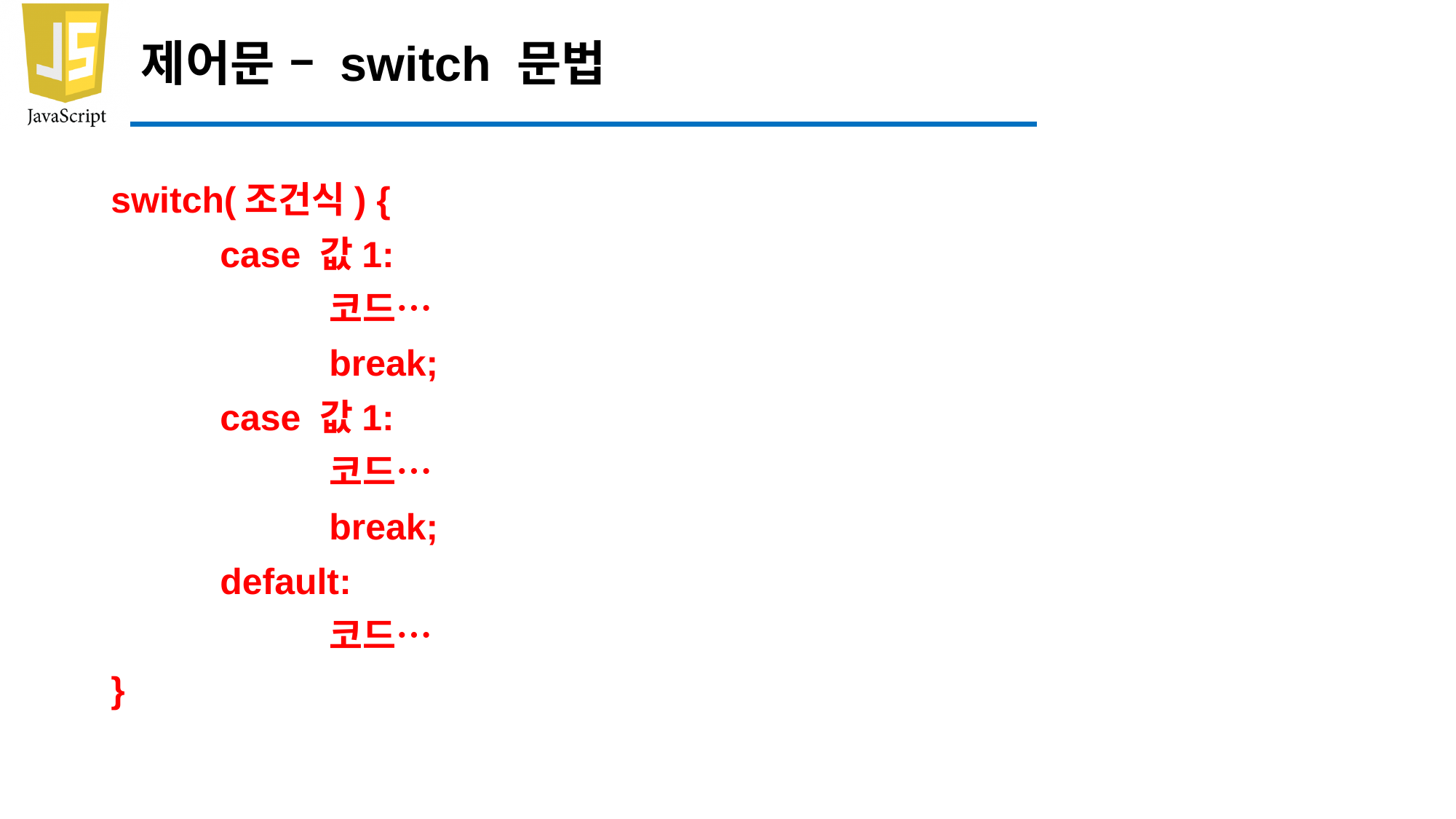

# 제어문 – switch 문법
switch(조건식) {
	case 값1:
		코드…
		break;
	case 값1:
		코드…
		break;
	default:
		코드…
}